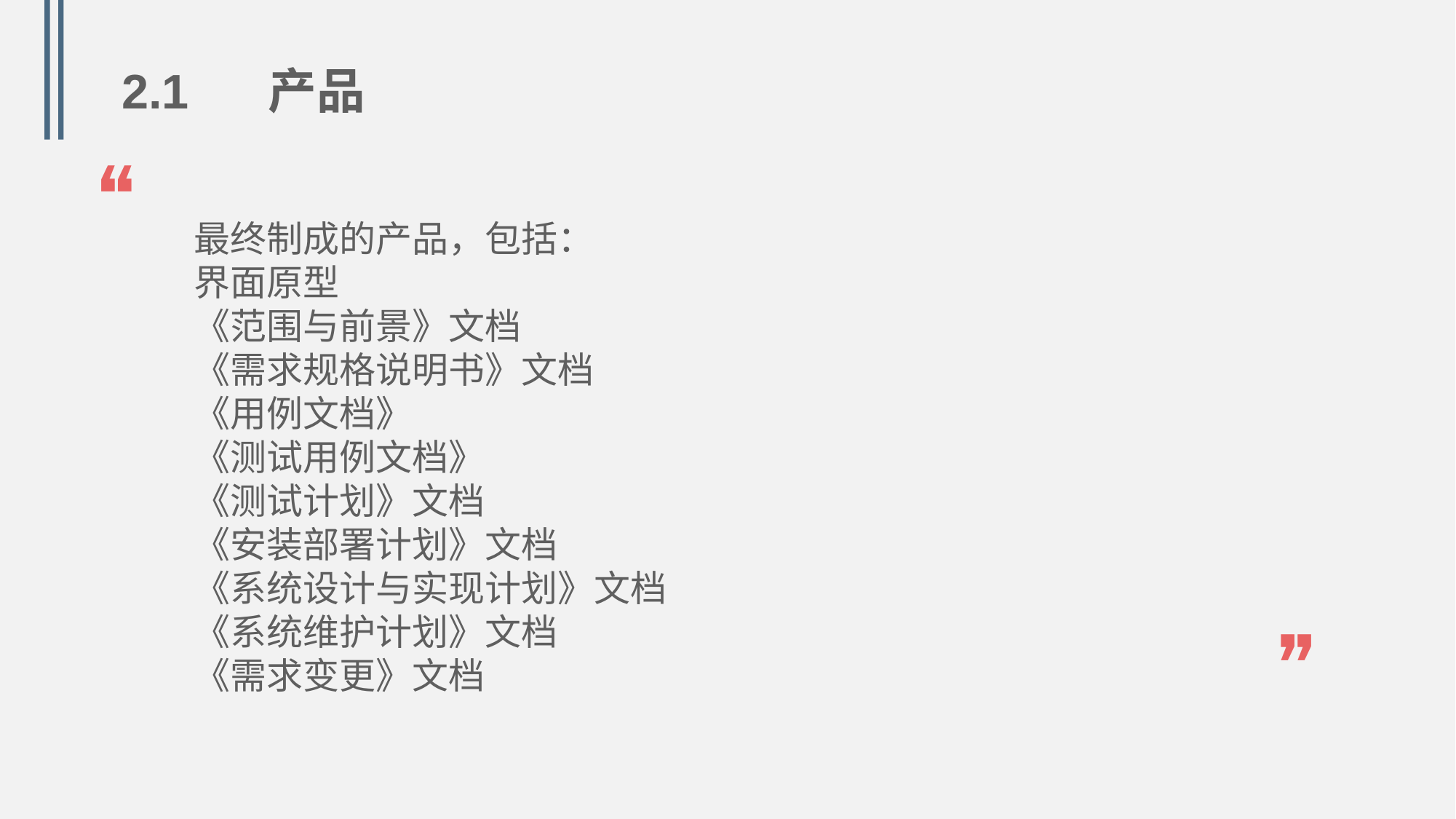

2.1     产品
“
最终制成的产品，包括：
界面原型
《范围与前景》文档
《需求规格说明书》文档
《用例文档》
《测试用例文档》
《测试计划》文档
《安装部署计划》文档
《系统设计与实现计划》文档
《系统维护计划》文档
《需求变更》文档
”